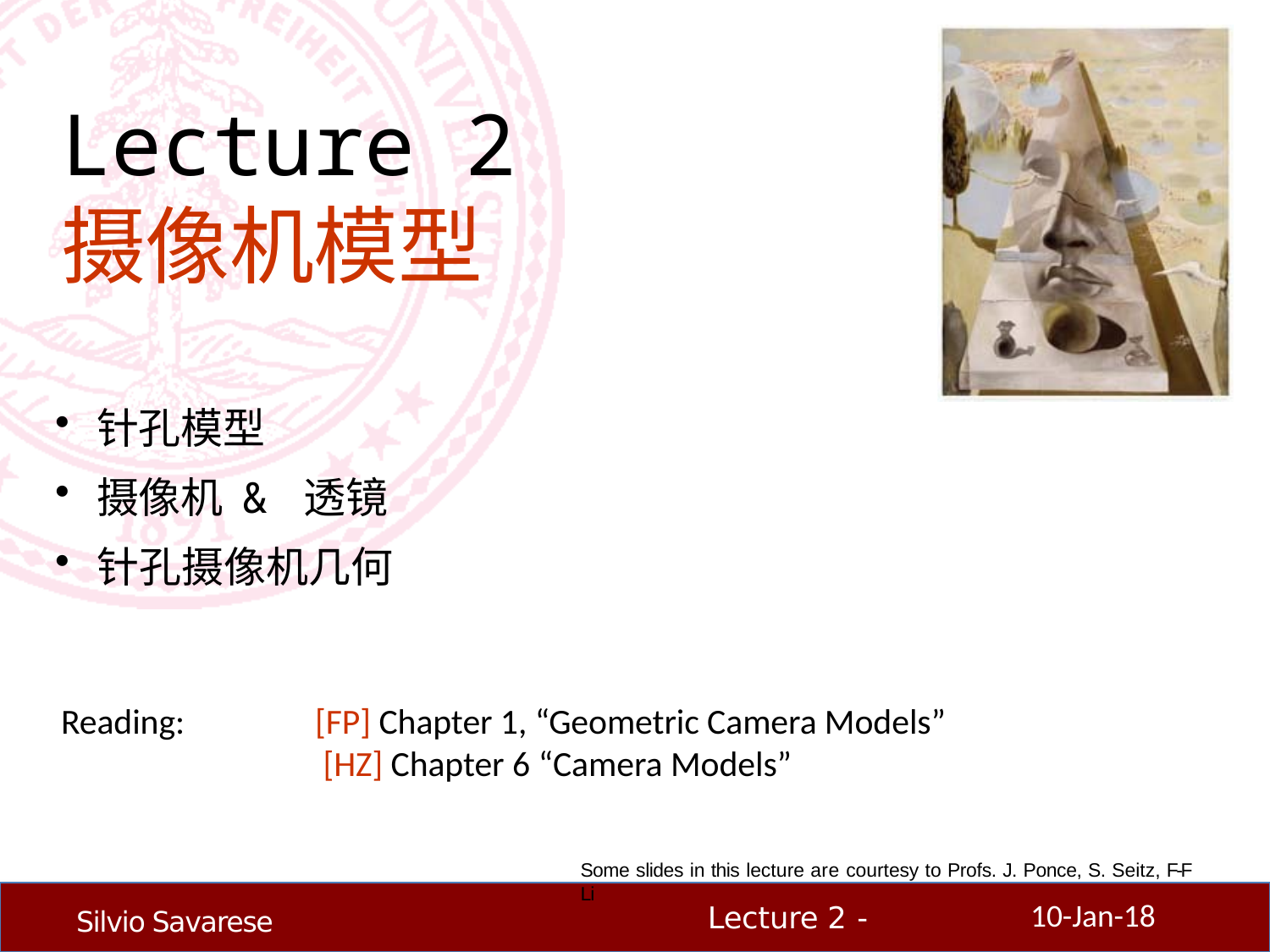

# Lecture 2 摄像机模型
针孔模型
摄像机 & 透镜
针孔摄像机几何
Reading:
[FP] Chapter 1, “Geometric Camera Models”  [HZ] Chapter 6 “Camera Models”
Some slides in this lecture are courtesy to Profs. J. Ponce, S. Seitz, F-F Li

10-Jan-18
Lecture 2 -
Silvio Savarese